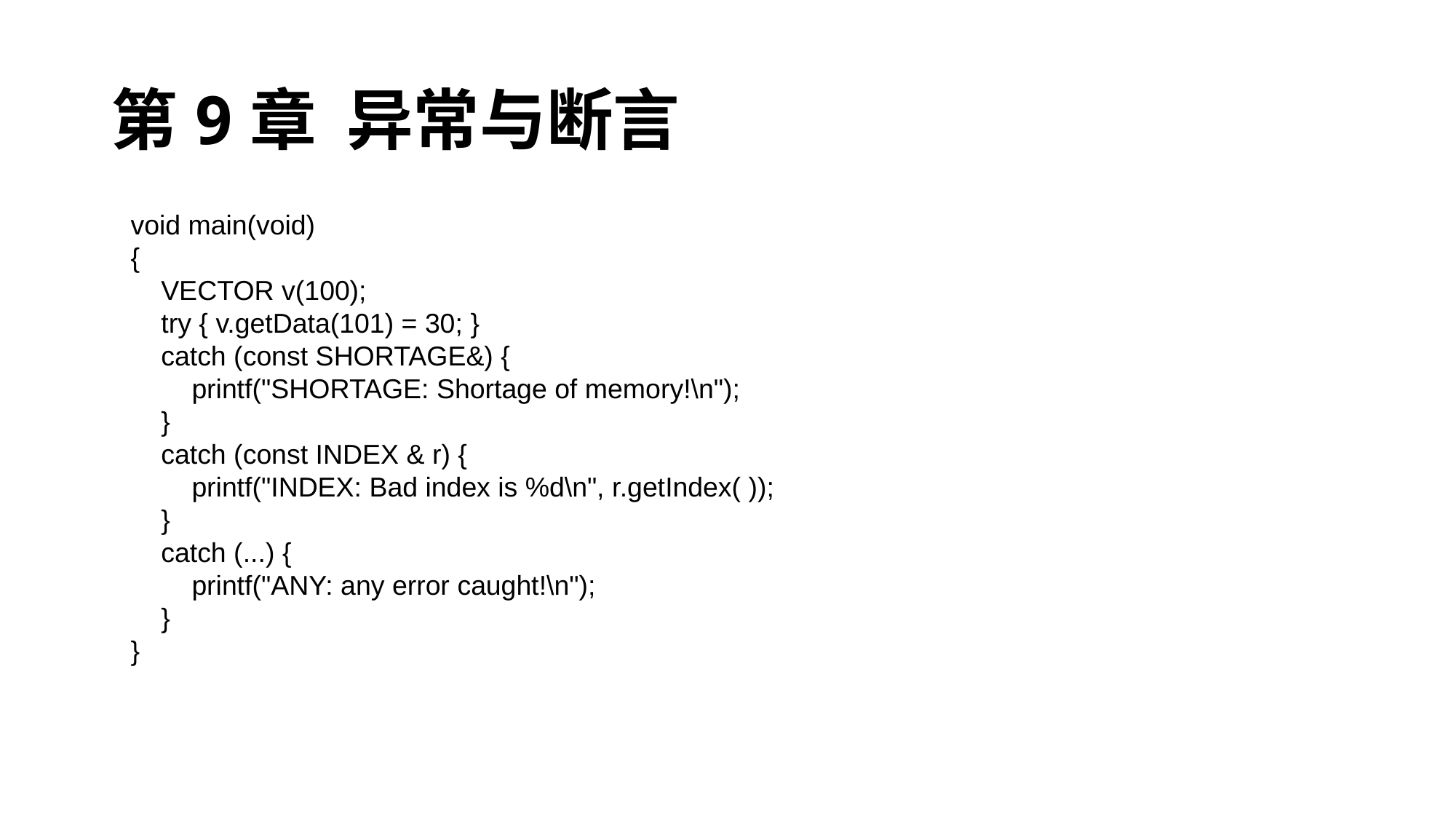

# 第9章  异常与断言
void main(void)
{
    VECTOR v(100);
    try { v.getData(101) = 30; }
    catch (const SHORTAGE&) {
        printf("SHORTAGE: Shortage of memory!\n");
    }
    catch (const INDEX & r) {
        printf("INDEX: Bad index is %d\n", r.getIndex( ));
    }
    catch (...) {
        printf("ANY: any error caught!\n");
    }
}